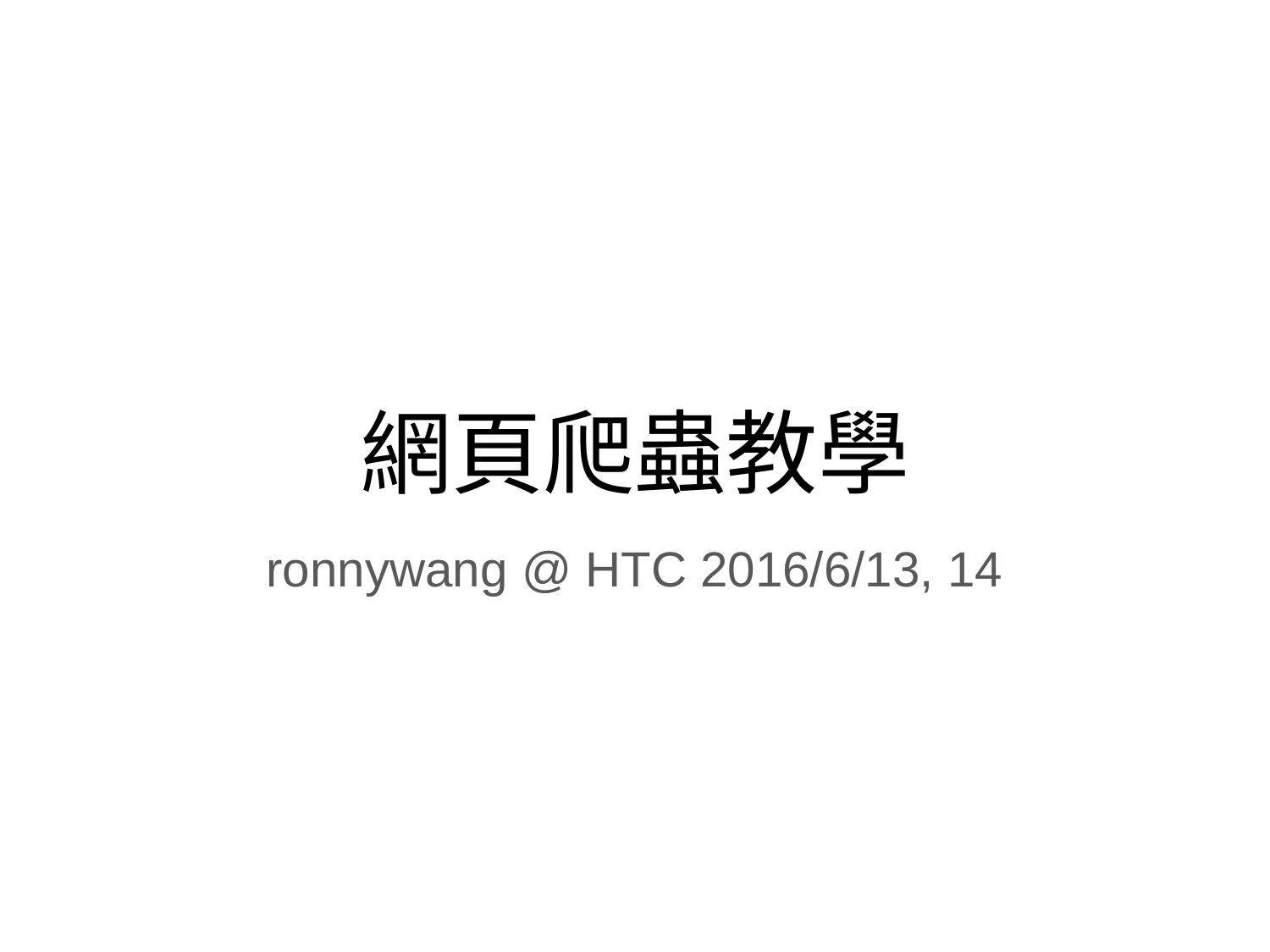

# 網頁爬蟲教學
ronnywang @ HTC 2016/6/13, 14